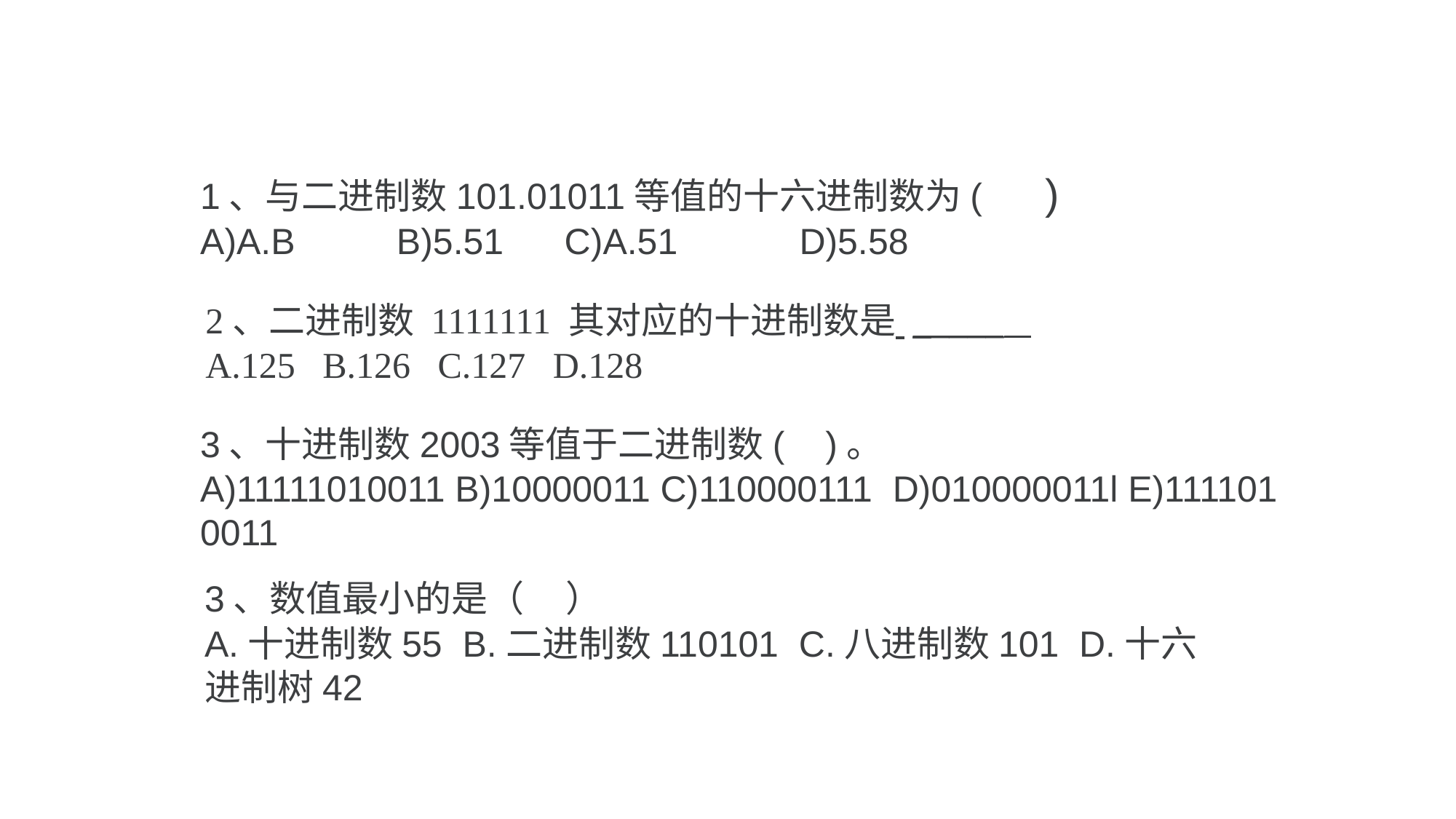

1、与二进制数101.01011等值的十六进制数为(      )
A)A.B          B)5.51      C)A.51            D)5.58
2、二进制数 1111111 其对应的十进制数是 _____
A.125   B.126   C.127   D.128
3、十进制数2003等值于二进制数(    )。
A)11111010011 B)10000011 C)110000111  D)010000011l E)1111010011
3、数值最小的是（     ）
A.十进制数55  B.二进制数110101  C.八进制数101  D.十六进制树42